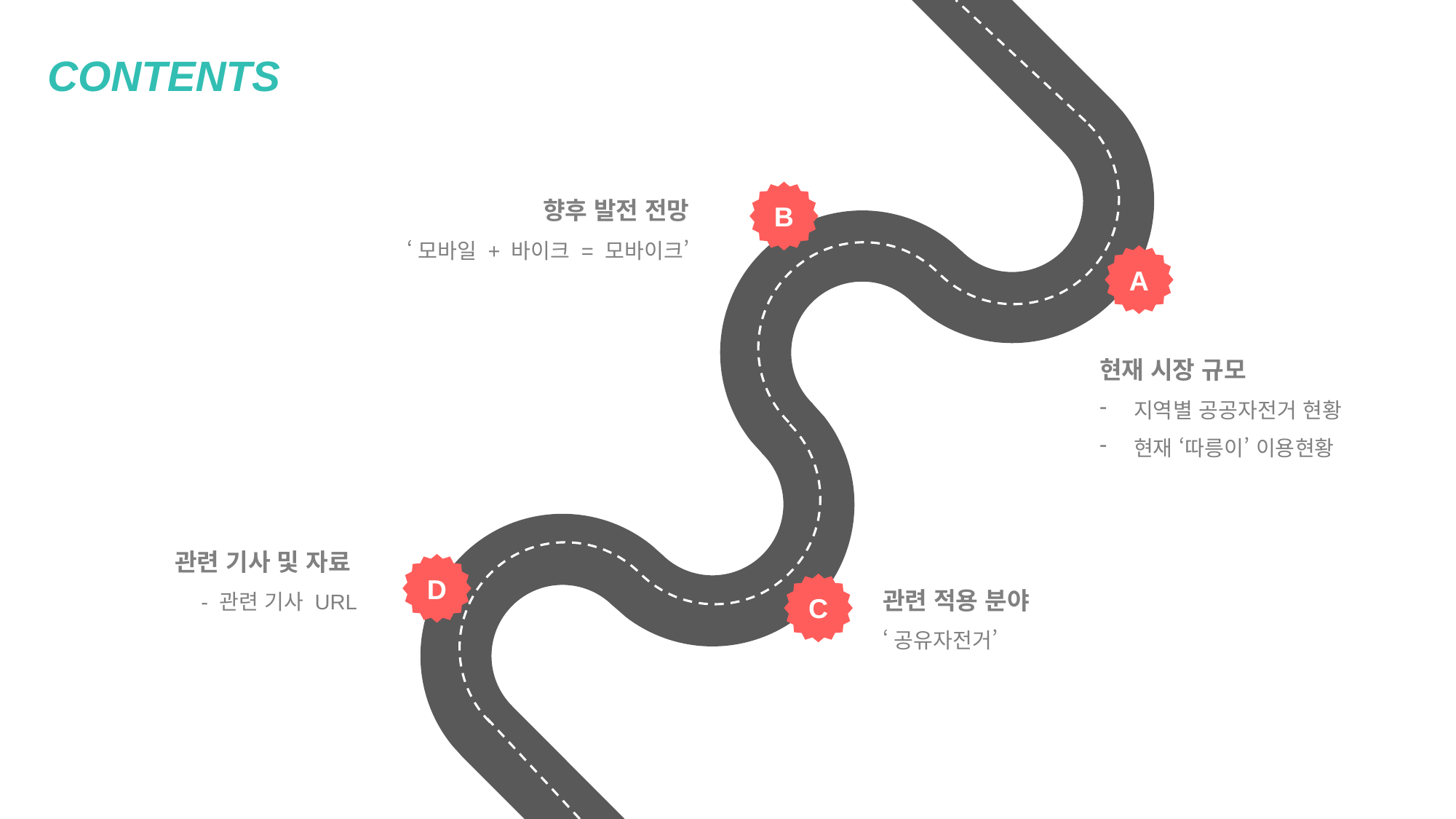

CONTENTS
향후 발전 전망
‘모바일 + 바이크 = 모바이크’
B
A
현재 시장 규모
지역별 공공자전거 현황
현재 ‘따릉이’ 이용현황
관련 기사 및 자료
- 관련 기사 URL
D
관련 적용 분야
‘공유자전거’
C